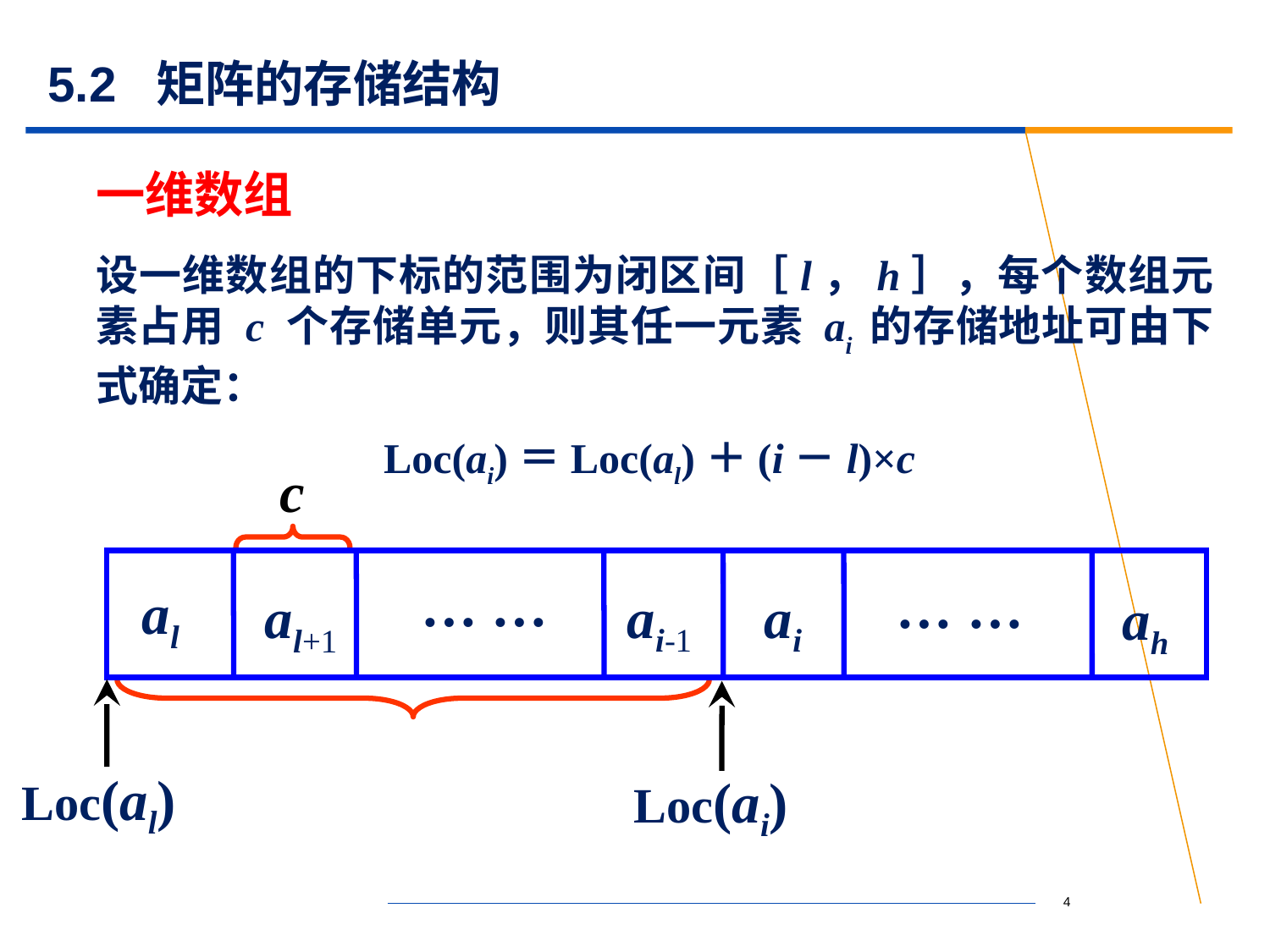

# 5.2  矩阵的存储结构
一维数组
设一维数组的下标的范围为闭区间［l，h］，每个数组元素占用 c 个存储单元，则其任一元素 ai 的存储地址可由下式确定：
Loc(ai)＝Loc(al)＋(i－l)×c

c

… …
… …
 al
 ai-1
  ai
 al+1
 ah

Loc(al)

Loc(ai)